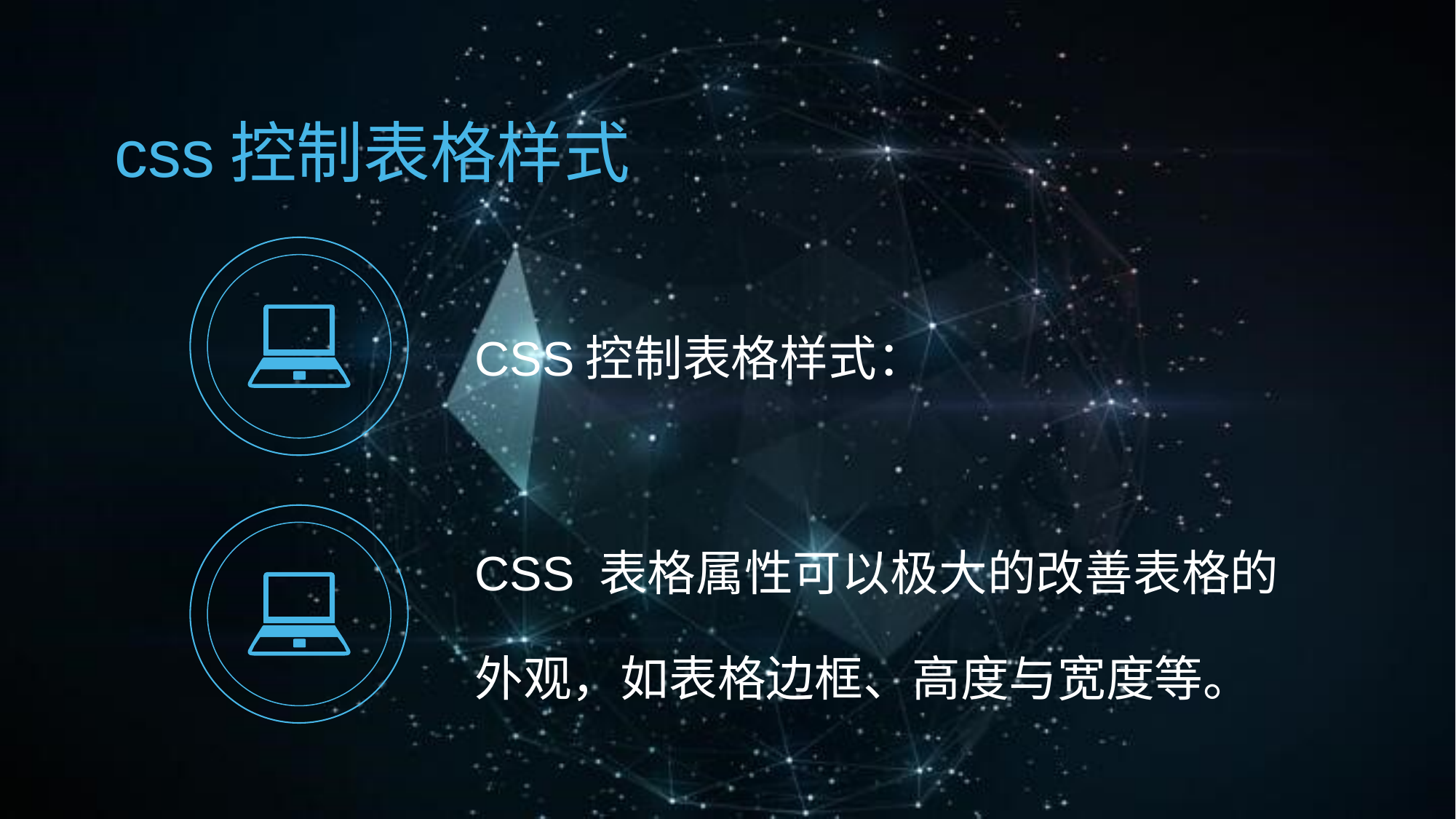

css控制表格样式
CSS控制表格样式：

CSS 表格属性可以极大的改善表格的外观，如表格边框、高度与宽度等。